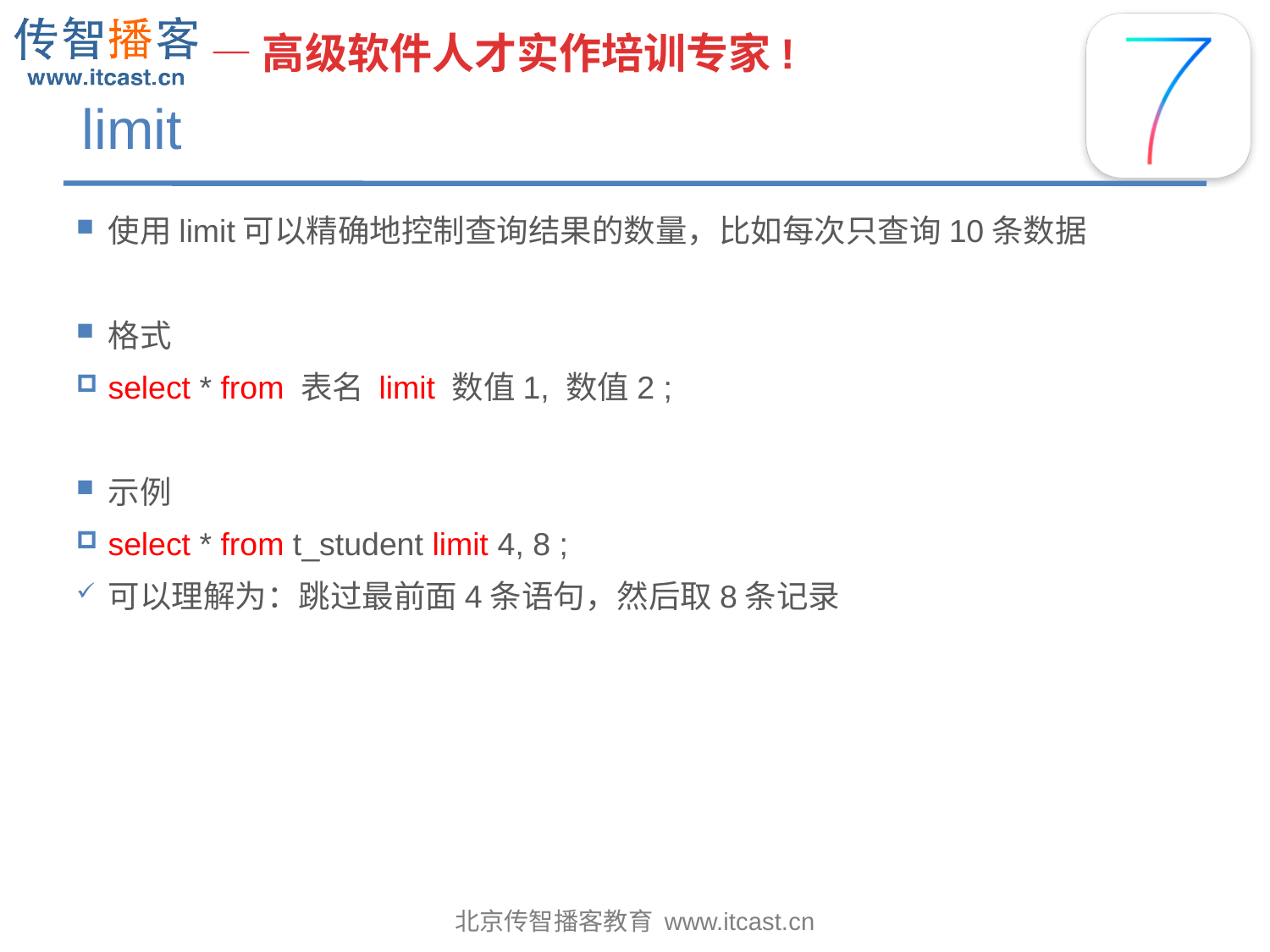

# limit
使用limit可以精确地控制查询结果的数量，比如每次只查询10条数据

格式
select * from 表名 limit 数值1, 数值2 ;

示例
select * from t_student limit 4, 8 ;
可以理解为：跳过最前面4条语句，然后取8条记录